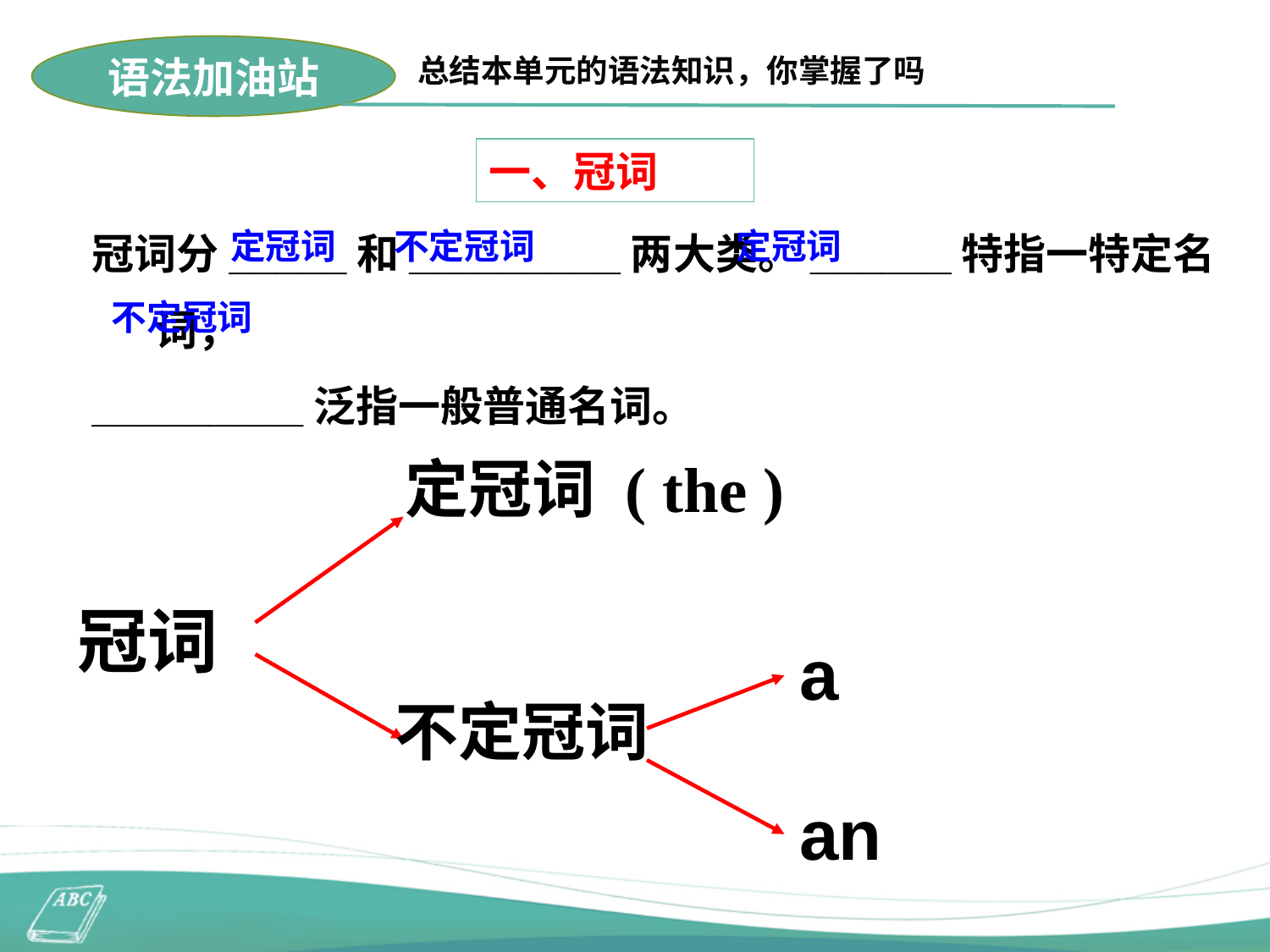

语法加油站
总结本单元的语法知识，你掌握了吗
一、冠词
冠词分_____和_________两大类。______特指一特定名词，
_________泛指一般普通名词。
 定冠词
不定冠词
 定冠词
不定冠词
定冠词 ( the )

冠词
a

不定冠词

an